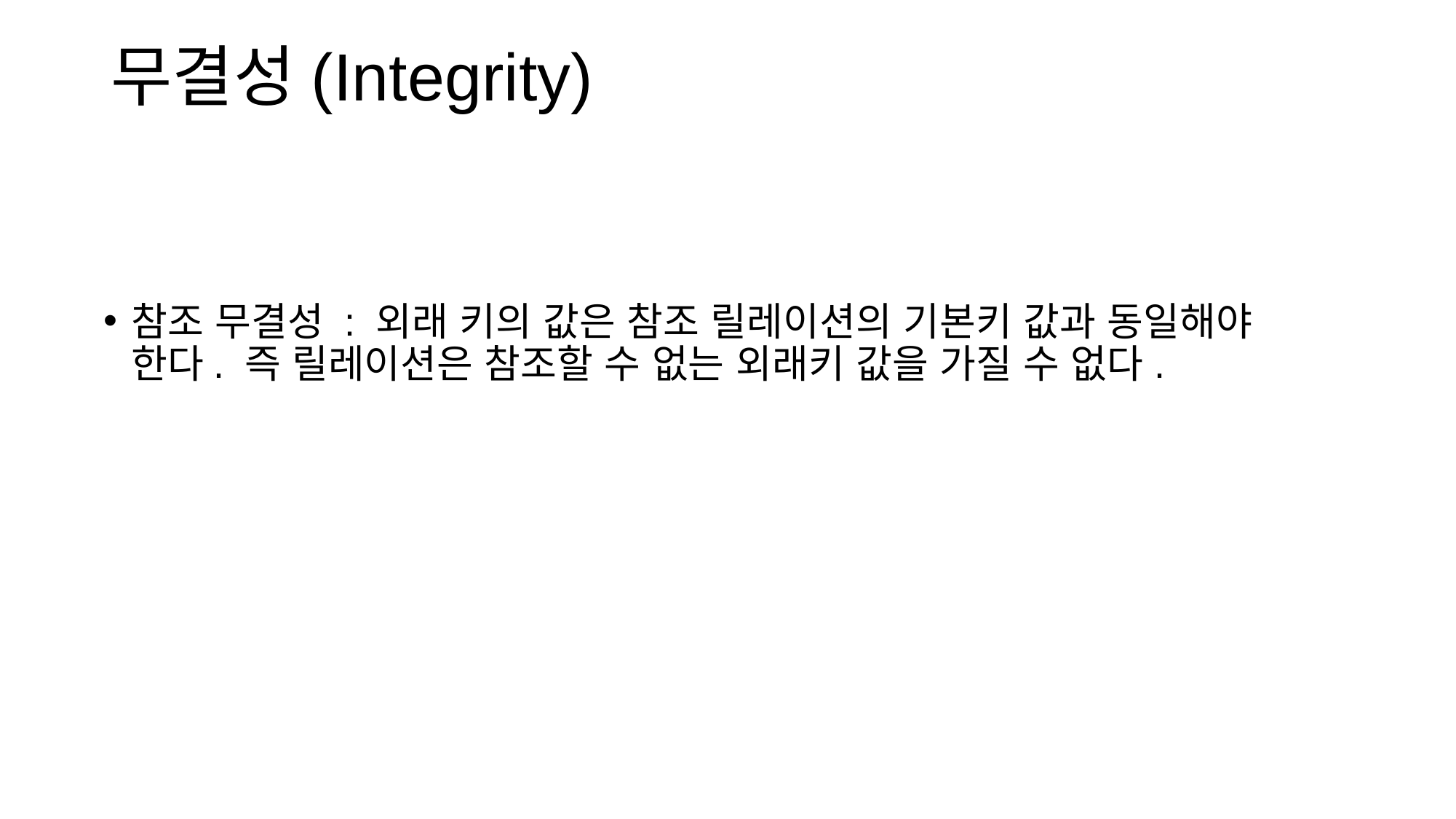

# 무결성(Integrity)
참조 무결성 : 외래 키의 값은 참조 릴레이션의 기본키 값과 동일해야 한다. 즉 릴레이션은 참조할 수 없는 외래키 값을 가질 수 없다.